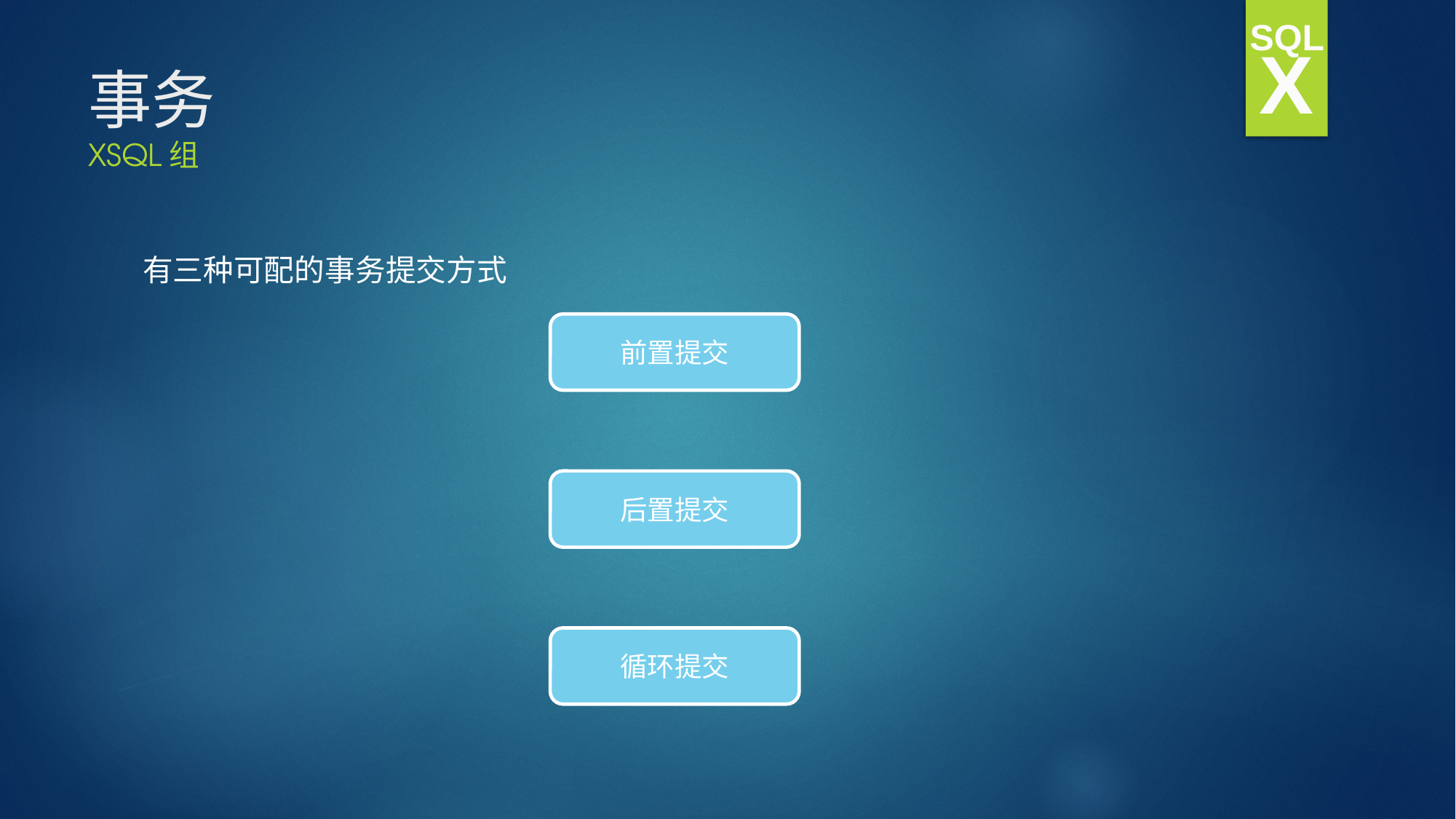

SQL
X
# 事务 XSQL组
有三种可配的事务提交方式
前置提交
后置提交
循环提交